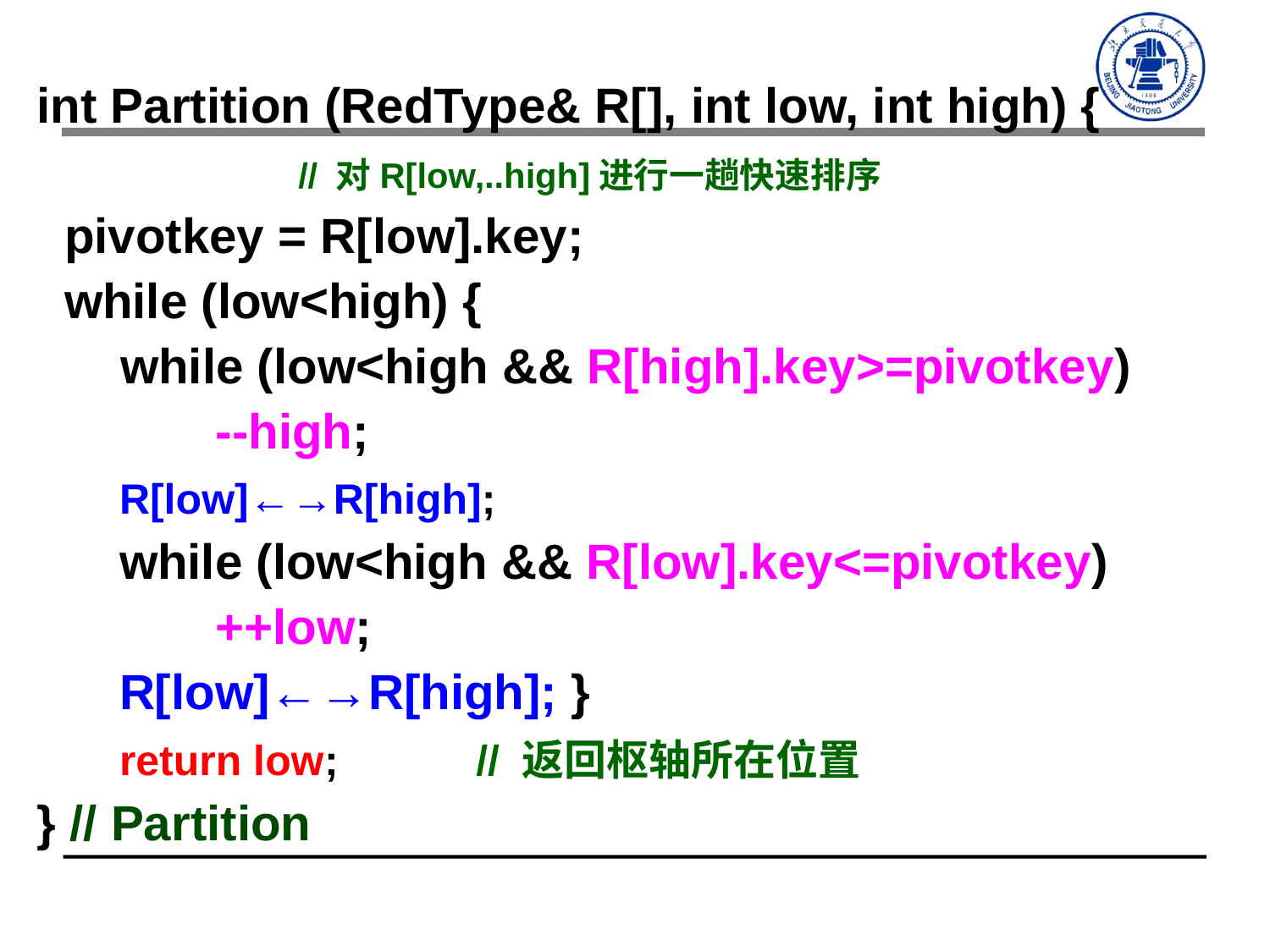

int Partition (RedType& R[], int low, int high) {
                   // 对R[low,..high]进行一趟快速排序
  pivotkey = R[low].key;
  while (low<high) {
　  while (low<high && R[high].key>=pivotkey)
             --high;
      R[low]←→R[high];
      while (low<high && R[low].key<=pivotkey)
             ++low;
      R[low]←→R[high]; }
      return low;          // 返回枢轴所在位置
} // Partition